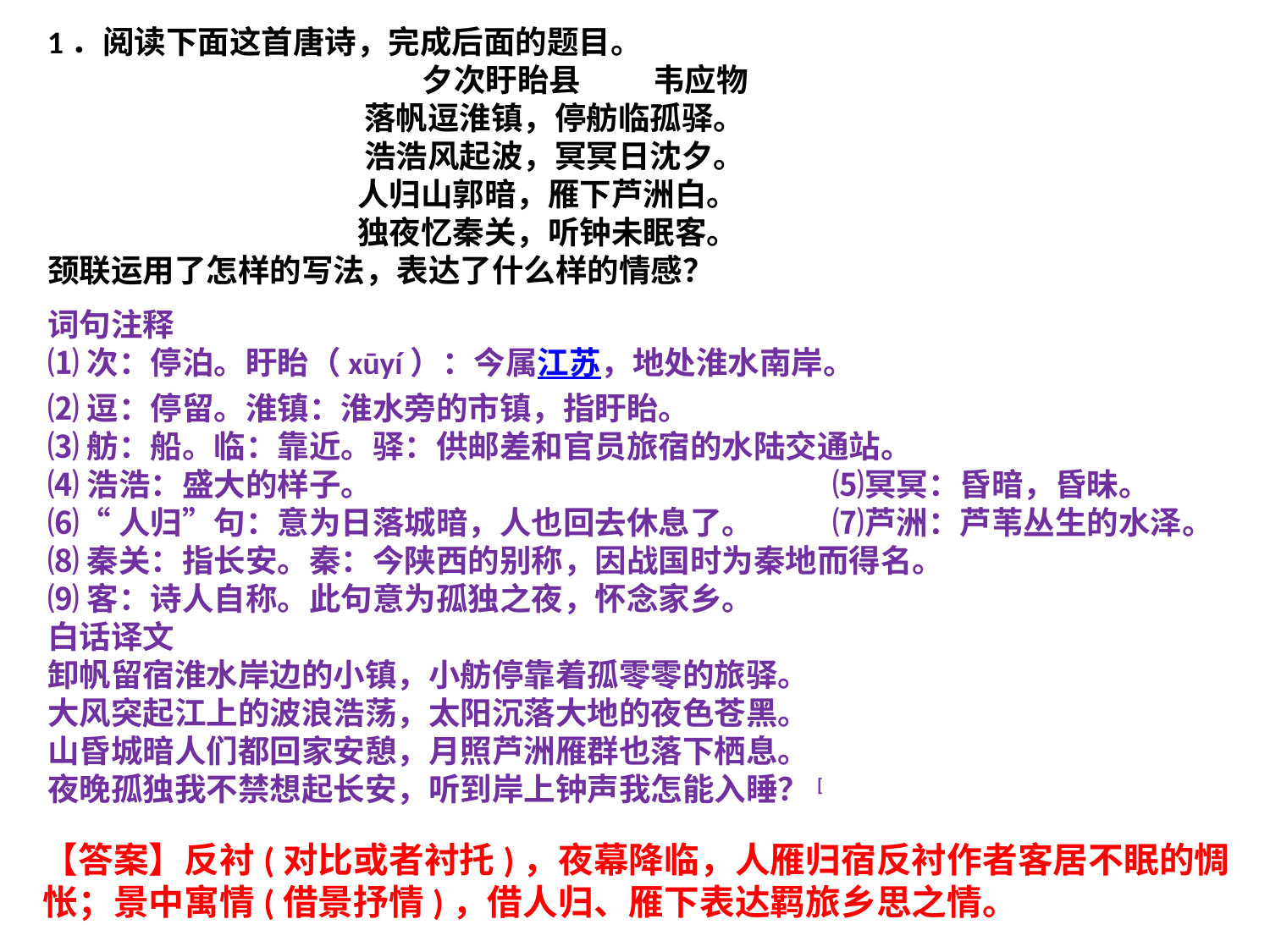

1．阅读下面这首唐诗，完成后面的题目。
                                                   夕次盱眙县          韦应物
                                           落帆逗淮镇，停舫临孤驿。
                                           浩浩风起波，冥冥日沈夕。
                                          人归山郭暗，雁下芦洲白。
                                          独夜忆秦关，听钟未眠客。
颈联运用了怎样的写法，表达了什么样的情感？
词句注释
⑴次：停泊。盱眙（xūyí）：今属江苏，地处淮水南岸。
⑵逗：停留。淮镇：淮水旁的市镇，指盱眙。
⑶舫：船。临：靠近。驿：供邮差和官员旅宿的水陆交通站。
⑷浩浩：盛大的样子。                                                                ⑸冥冥：昏暗，昏昧。
⑹“人归”句：意为日落城暗，人也回去休息了。           ⑺芦洲：芦苇丛生的水泽。
⑻秦关：指长安。秦：今陕西的别称，因战国时为秦地而得名。
⑼客：诗人自称。此句意为孤独之夜，怀念家乡。
白话译文
卸帆留宿淮水岸边的小镇，小舫停靠着孤零零的旅驿。
大风突起江上的波浪浩荡，太阳沉落大地的夜色苍黑。
山昏城暗人们都回家安憩，月照芦洲雁群也落下栖息。
夜晚孤独我不禁想起长安，听到岸上钟声我怎能入睡？[
【答案】反衬(对比或者衬托)，夜幕降临，人雁归宿反衬作者客居不眠的惆怅；景中寓情(借景抒情)，借人归、雁下表达羁旅乡思之情。